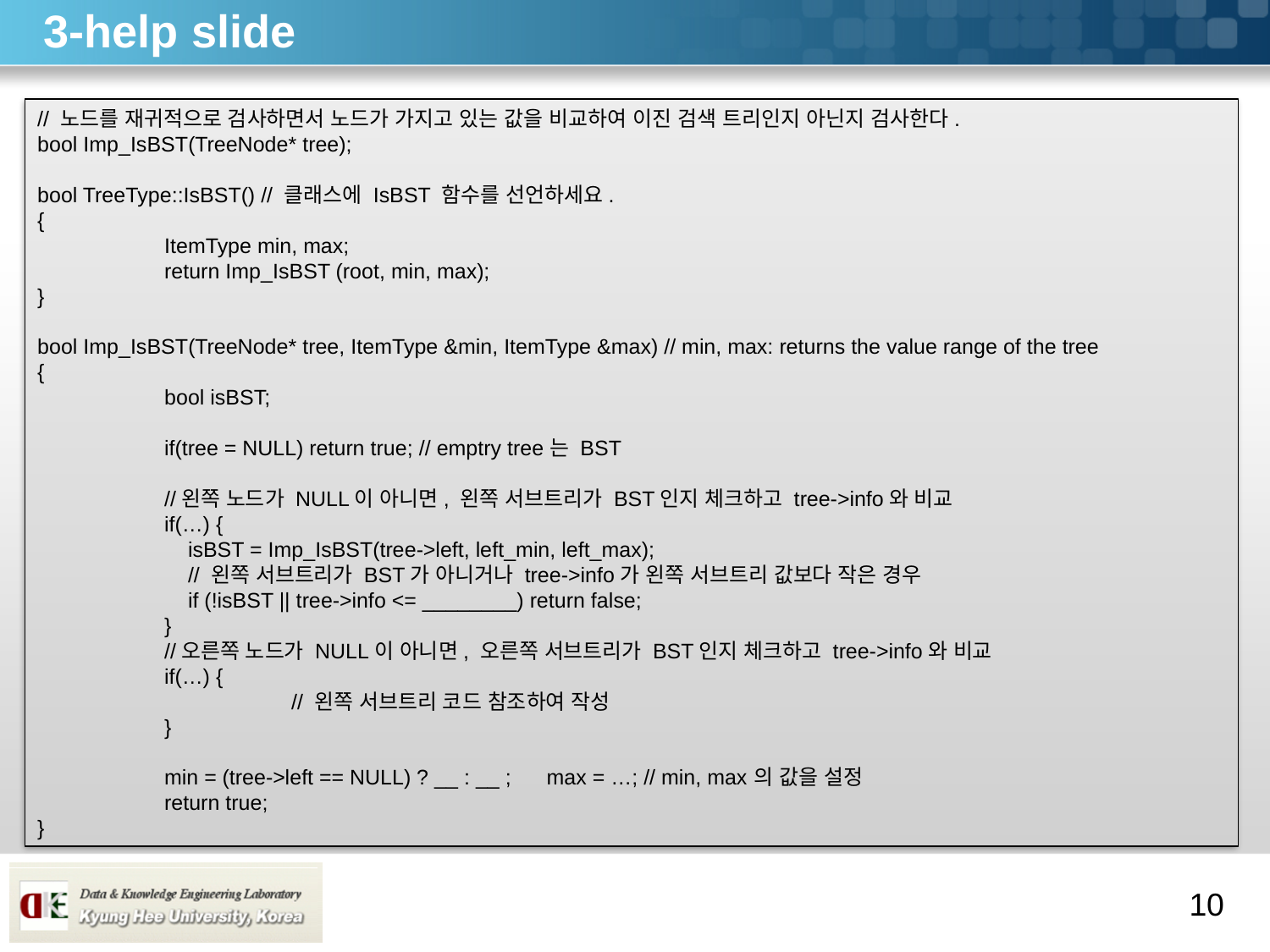

# 3-help slide
// 노드를 재귀적으로 검사하면서 노드가 가지고 있는 값을 비교하여 이진 검색 트리인지 아닌지 검사한다.
bool Imp_IsBST(TreeNode* tree);

bool TreeType::IsBST() // 클래스에 IsBST 함수를 선언하세요.
{
	ItemType min, max;
	return Imp_IsBST (root, min, max);
}

bool Imp_IsBST(TreeNode* tree, ItemType &min, ItemType &max) // min, max: returns the value range of the tree
{
	bool isBST;

	if(tree = NULL) return true; // emptry tree는 BST

	//왼쪽 노드가 NULL이 아니면, 왼쪽 서브트리가 BST인지 체크하고 tree->info와 비교
	if(…) {
	    isBST = Imp_IsBST(tree->left, left_min, left_max);
	    // 왼쪽 서브트리가 BST가 아니거나 tree->info가 왼쪽 서브트리 값보다 작은 경우
	    if (!isBST || tree->info <= ________) return false;
	}
	//오른쪽 노드가 NULL이 아니면, 오른쪽 서브트리가 BST인지 체크하고 tree->info와 비교
	if(…) {
		// 왼쪽 서브트리 코드 참조하여 작성
	}

	min = (tree->left == NULL) ? __ : __ ;      max = …; // min, max의 값을 설정
 	return true;
}